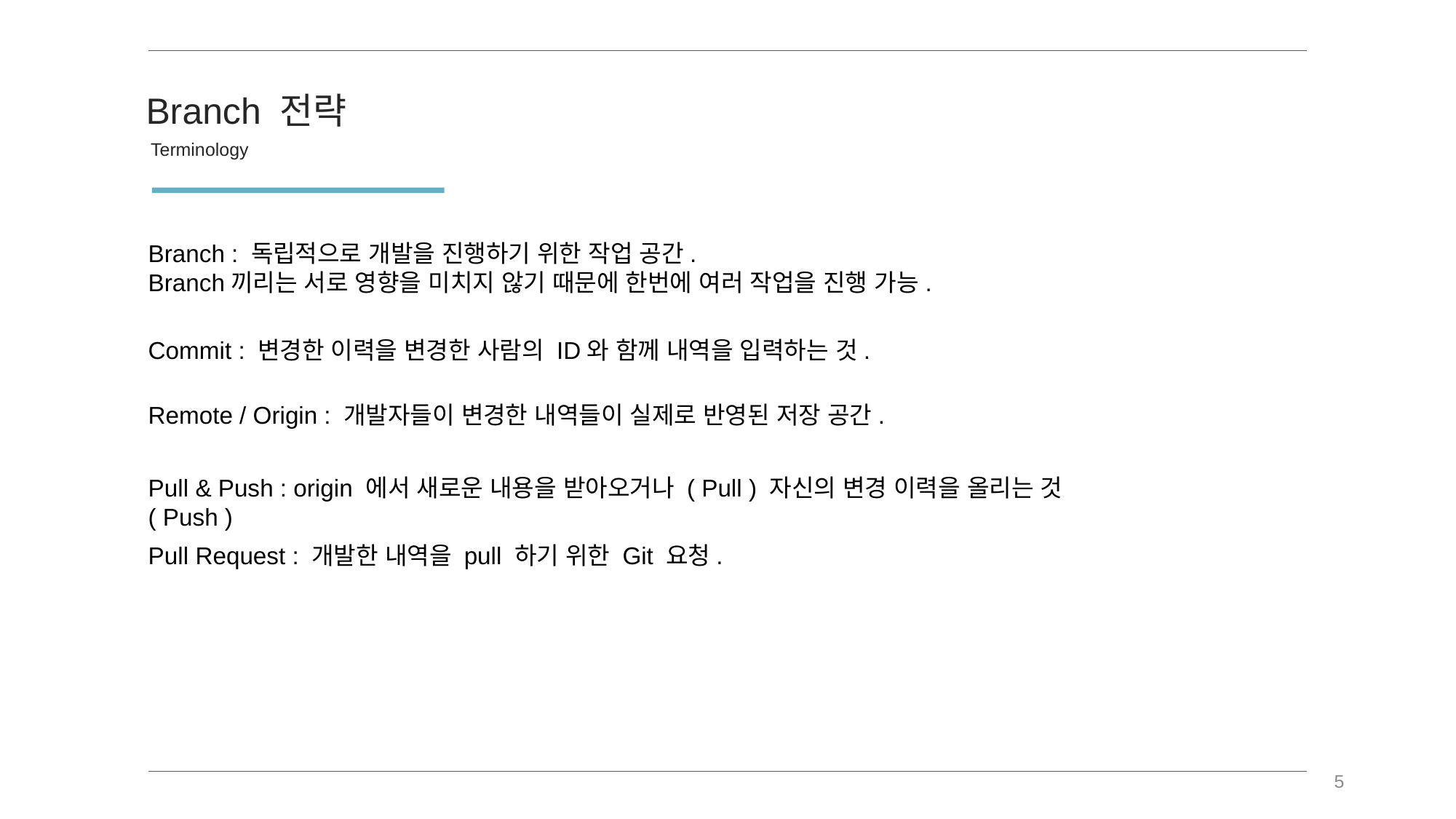

Branch 전략
Terminology

Branch : 독립적으로 개발을 진행하기 위한 작업 공간.
Branch끼리는 서로 영향을 미치지 않기 때문에 한번에 여러 작업을 진행 가능.
Commit : 변경한 이력을 변경한 사람의 ID와 함께 내역을 입력하는 것.
Remote / Origin : 개발자들이 변경한 내역들이 실제로 반영된 저장 공간.
Pull & Push : origin 에서 새로운 내용을 받아오거나 ( Pull ) 자신의 변경 이력을 올리는 것 ( Push )
Pull Request : 개발한 내역을 pull 하기 위한 Git 요청.
5